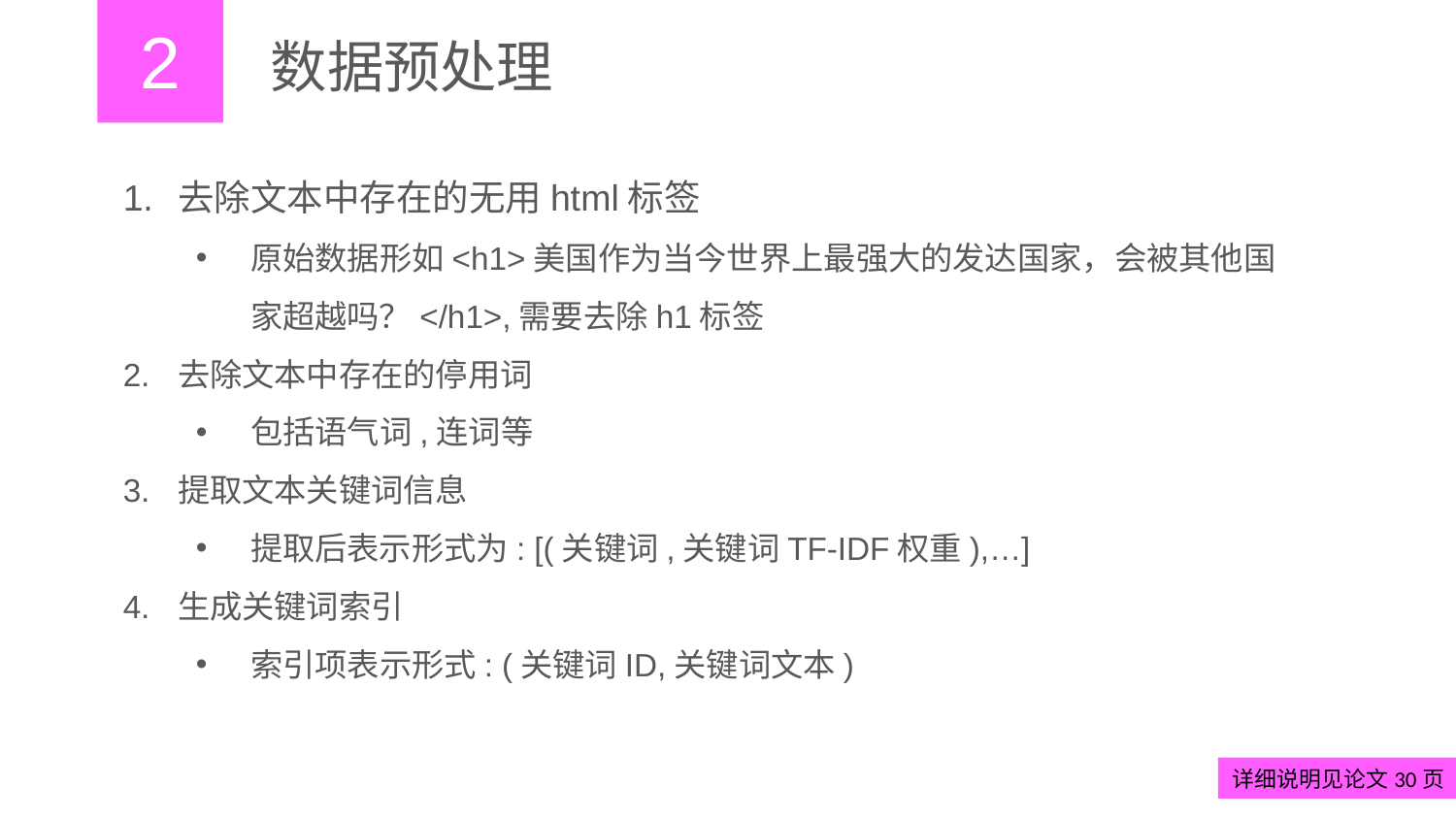

2
# 数据预处理
去除文本中存在的无用html标签
原始数据形如<h1>美国作为当今世界上最强大的发达国家，会被其他国家超越吗？</h1>,需要去除h1标签
去除文本中存在的停用词
包括语气词,连词等
提取文本关键词信息
提取后表示形式为: [(关键词,关键词TF-IDF权重),…]
生成关键词索引
索引项表示形式: (关键词ID,关键词文本)

详细说明见论文30页